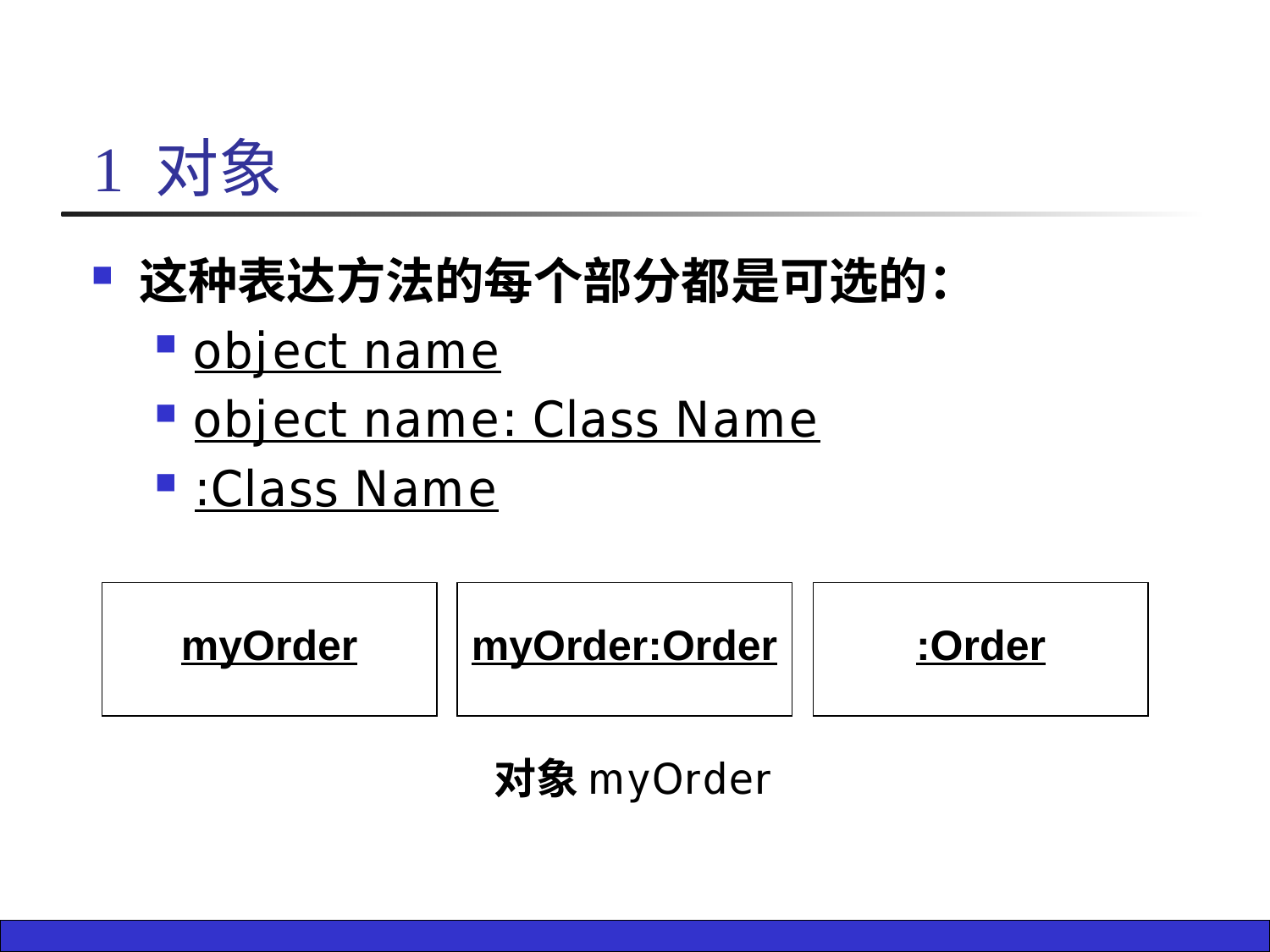

1 对象
这种表达方法的每个部分都是可选的：
object name
object name: Class Name
:Class Name

myOrder
myOrder:Order
:Order
对象myOrder